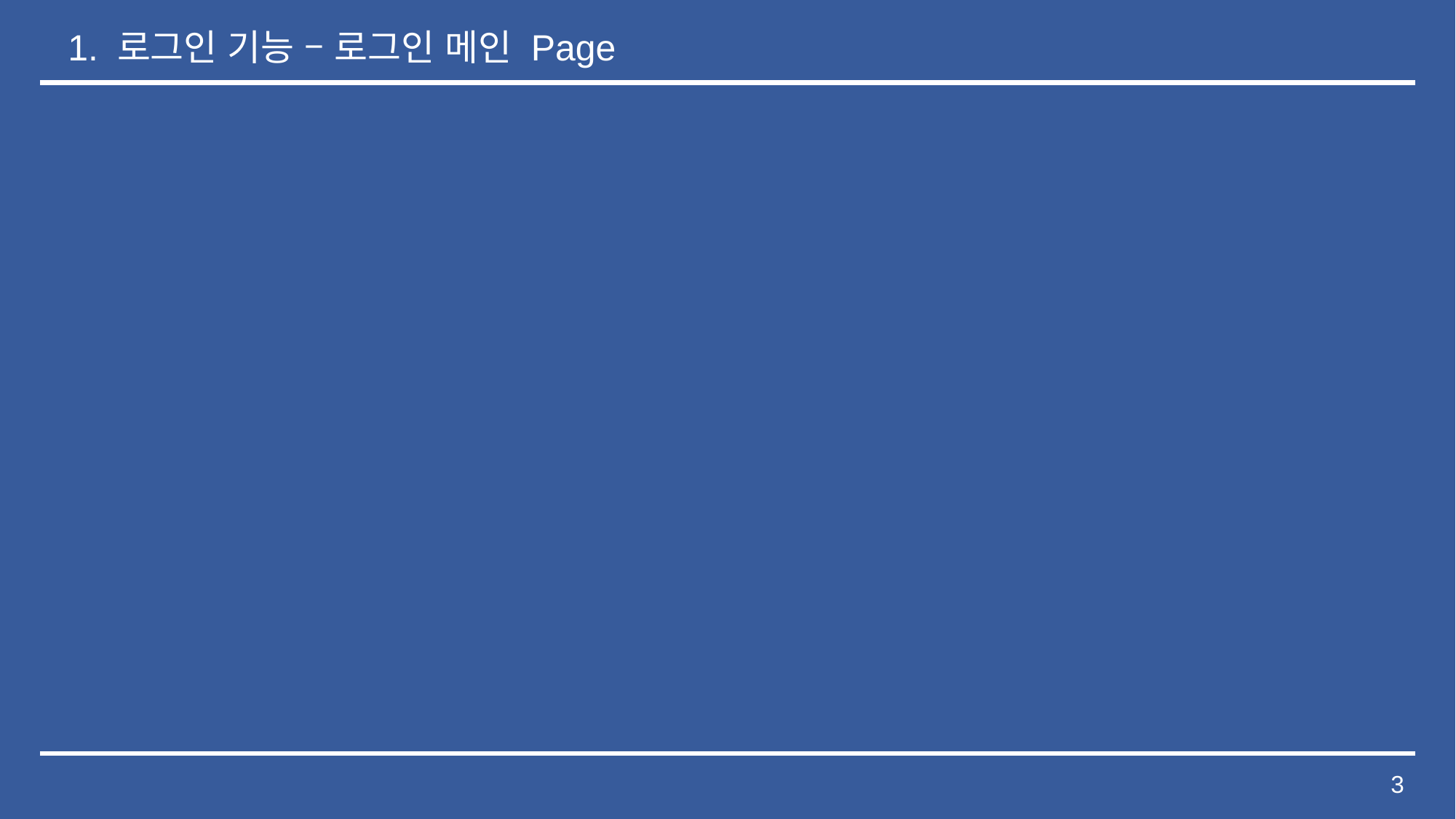

1. 로그인 기능 – 로그인 메인 Page
3